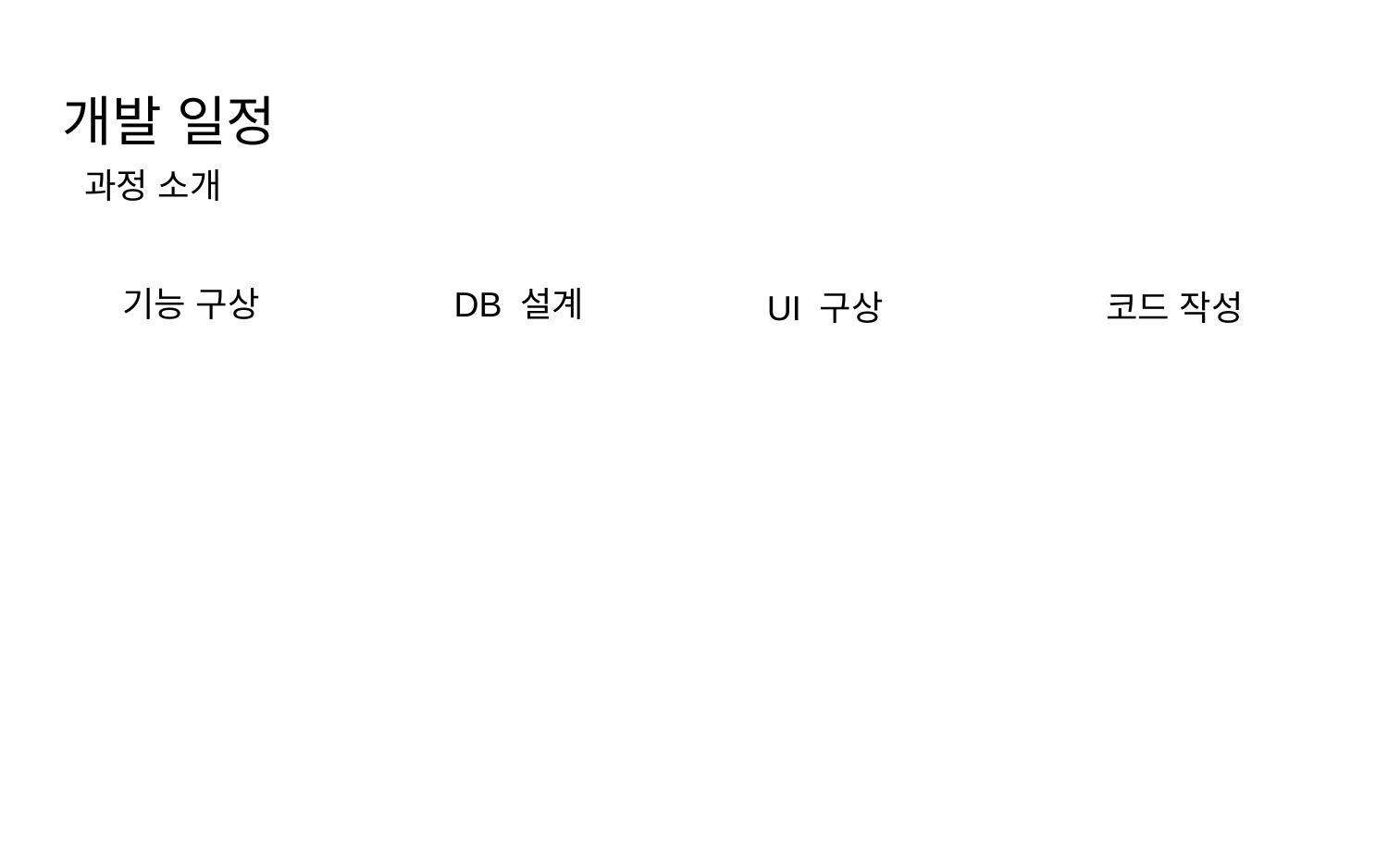

개발 일정
과정 소개
기능 구상
DB 설계
UI 구상
코드 작성